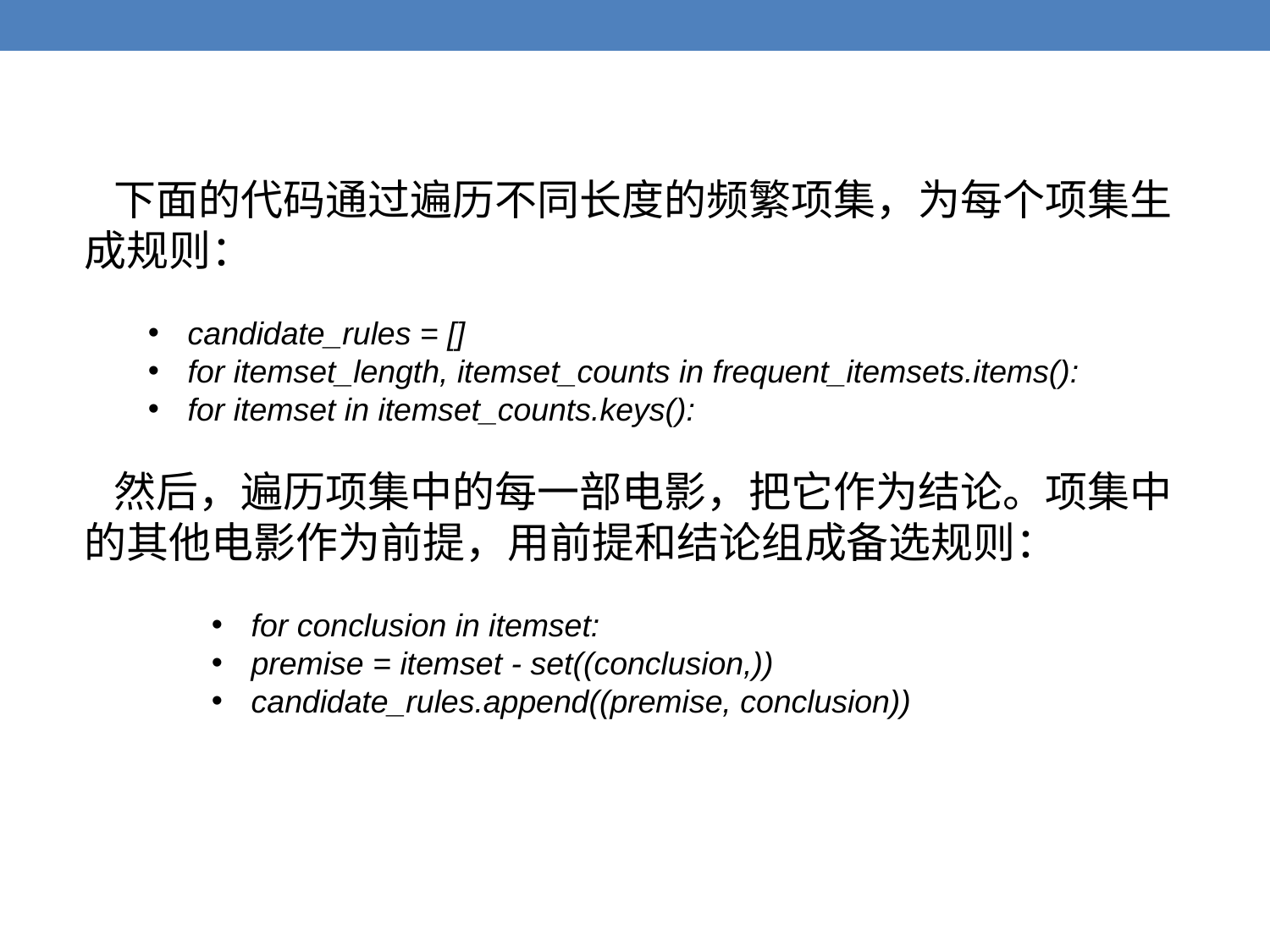

下面的代码通过遍历不同长度的频繁项集，为每个项集生成规则：

candidate_rules = []
for itemset_length, itemset_counts in frequent_itemsets.items():
for itemset in itemset_counts.keys():

  然后，遍历项集中的每一部电影，把它作为结论。项集中的其他电影作为前提，用前提和结论组成备选规则：

for conclusion in itemset:
premise = itemset - set((conclusion,))
candidate_rules.append((premise, conclusion))